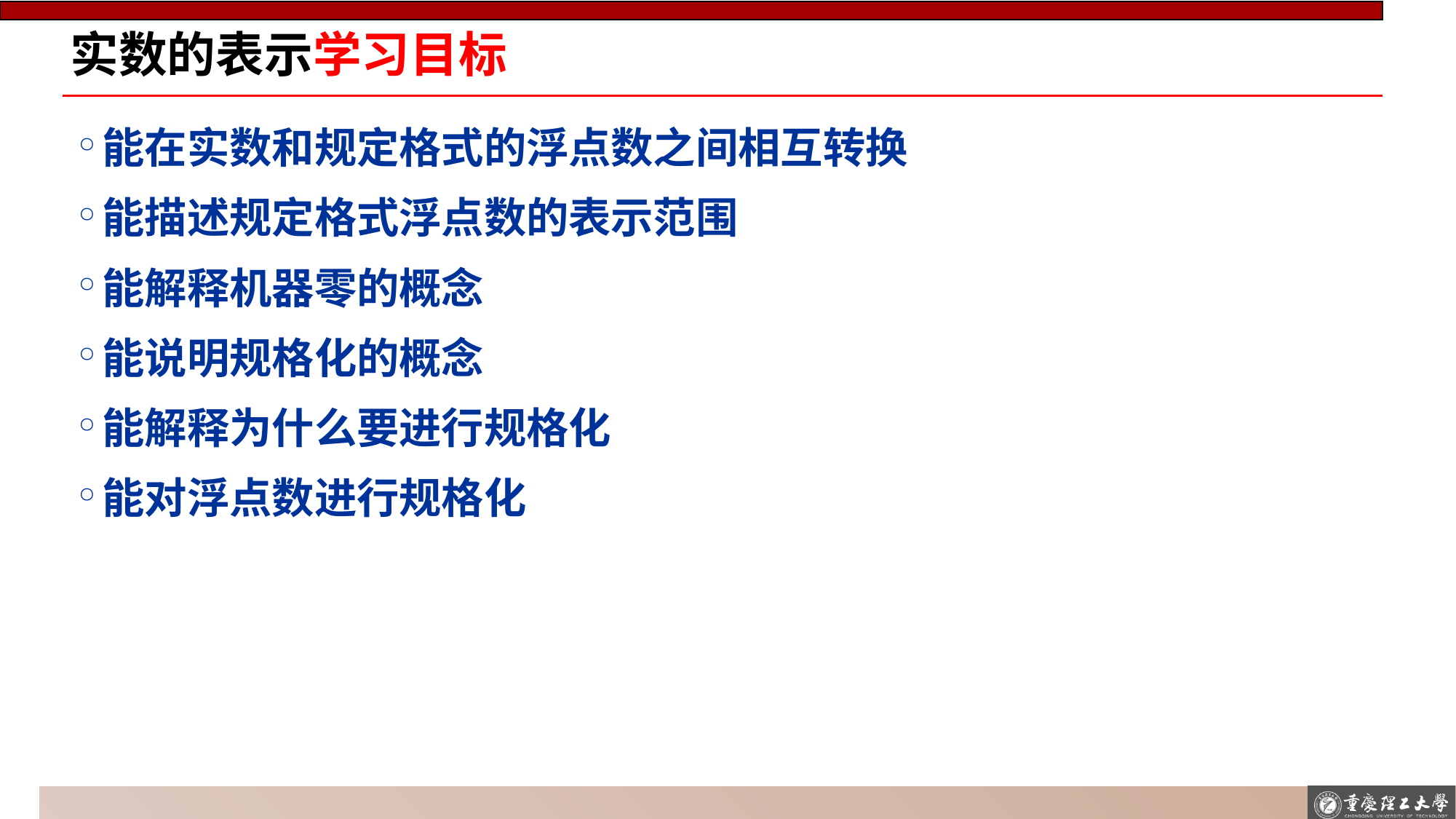

# 实数的表示学习目标
能在实数和规定格式的浮点数之间相互转换
能描述规定格式浮点数的表示范围
能解释机器零的概念
能说明规格化的概念
能解释为什么要进行规格化
能对浮点数进行规格化